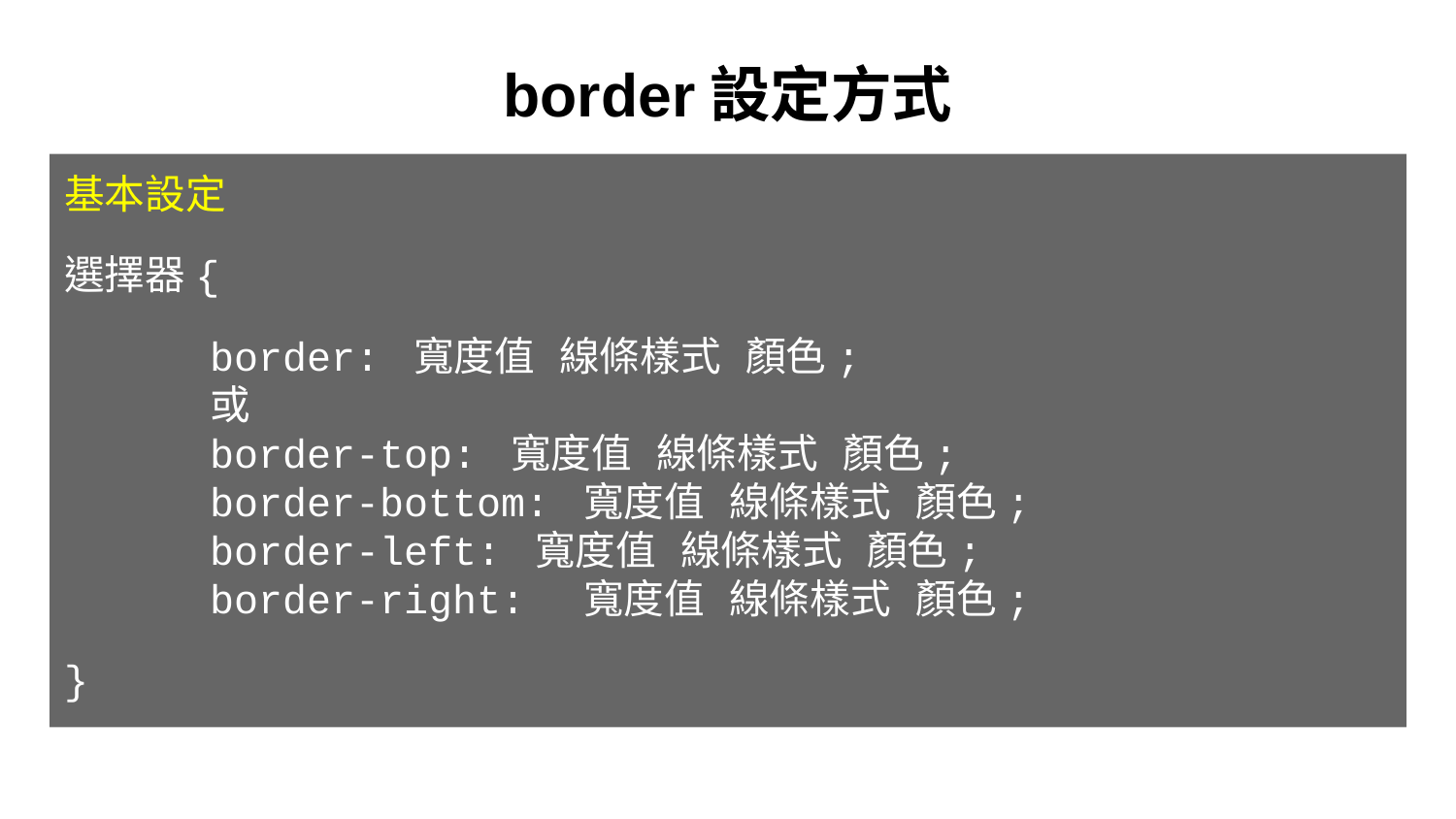

border設定方式
基本設定
選擇器{
	border: 寬度值 線條樣式 顏色;
	或
	border-top: 寬度值 線條樣式 顏色;
	border-bottom: 寬度值 線條樣式 顏色;
	border-left: 寬度值 線條樣式 顏色;
	border-right:  寬度值 線條樣式 顏色;
}